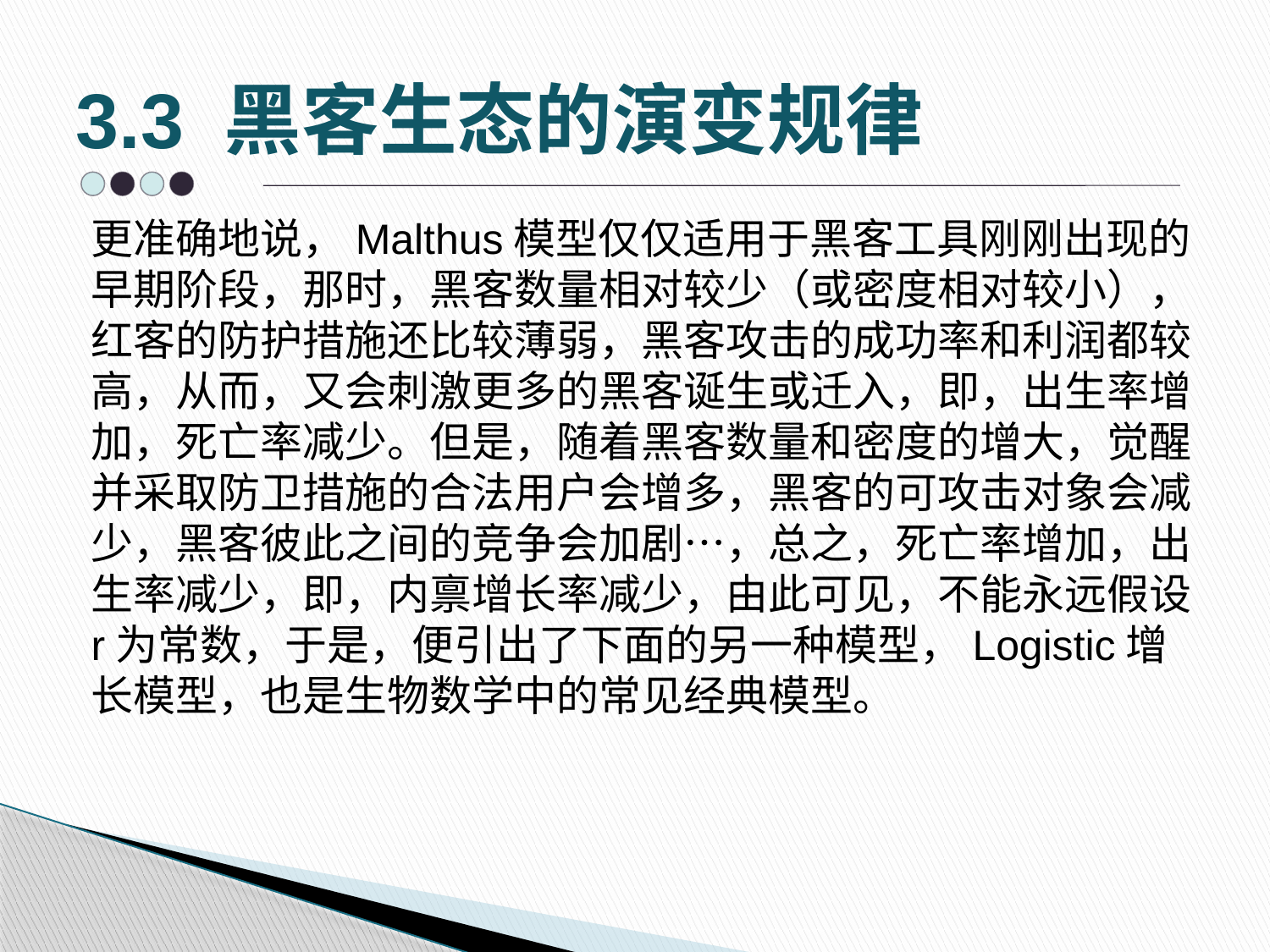

# 3.3 黑客生态的演变规律

更准确地说，Malthus模型仅仅适用于黑客工具刚刚出现的早期阶段，那时，黑客数量相对较少（或密度相对较小），红客的防护措施还比较薄弱，黑客攻击的成功率和利润都较高，从而，又会刺激更多的黑客诞生或迁入，即，出生率增加，死亡率减少。但是，随着黑客数量和密度的增大，觉醒并采取防卫措施的合法用户会增多，黑客的可攻击对象会减少，黑客彼此之间的竞争会加剧…，总之，死亡率增加，出生率减少，即，内禀增长率减少，由此可见，不能永远假设r为常数，于是，便引出了下面的另一种模型，Logistic增长模型，也是生物数学中的常见经典模型。